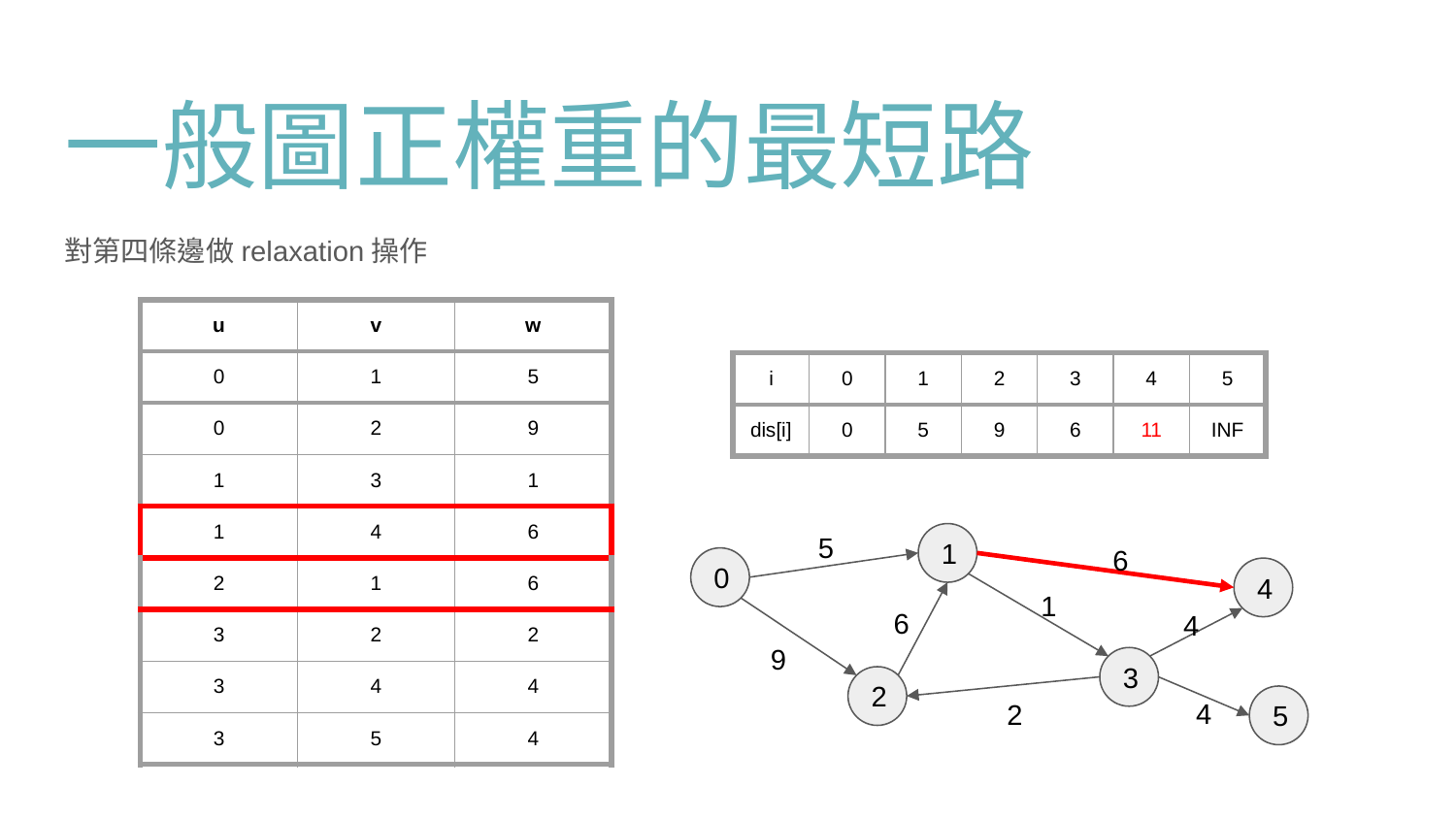

# 一般圖正權重的最短路
對第四條邊做relaxation操作
| u | v | w |
| --- | --- | --- |
| 0 | 1 | 5 |
| 0 | 2 | 9 |
| 1 | 3 | 1 |
| 1 | 4 | 6 |
| 2 | 1 | 6 |
| 3 | 2 | 2 |
| 3 | 4 | 4 |
| 3 | 5 | 4 |
| i | 0 | 1 | 2 | 3 | 4 | 5 |
| --- | --- | --- | --- | --- | --- | --- |
| dis[i] | 0 | 5 | 9 | 6 | 11 | INF |
5
1
6
0
4
1
6
4
9
3
2
4
2
5